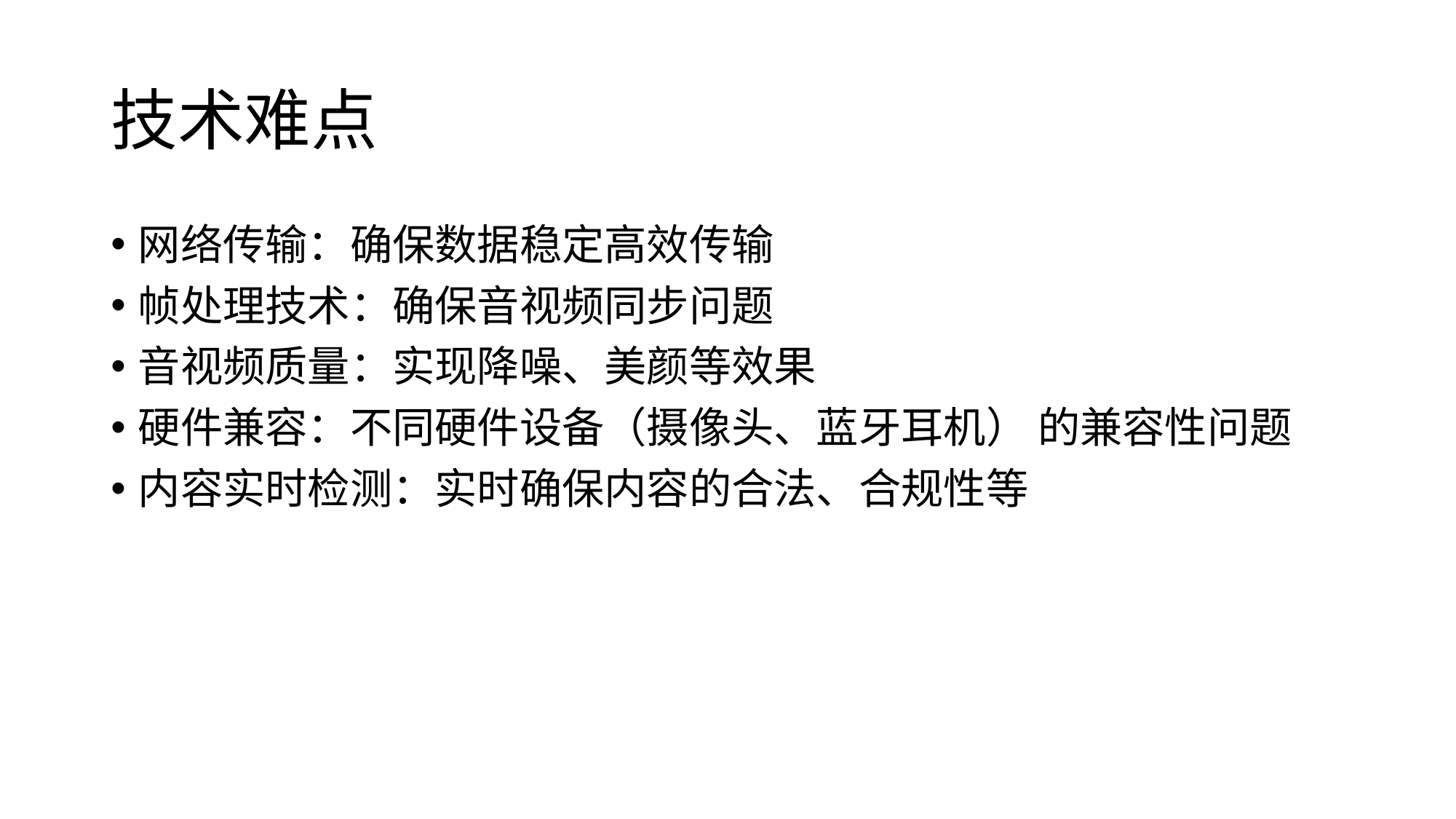

# 技术难点
网络传输：确保数据稳定高效传输
帧处理技术：确保音视频同步问题
音视频质量：实现降噪、美颜等效果
硬件兼容：不同硬件设备（摄像头、蓝牙耳机） 的兼容性问题
内容实时检测：实时确保内容的合法、合规性等